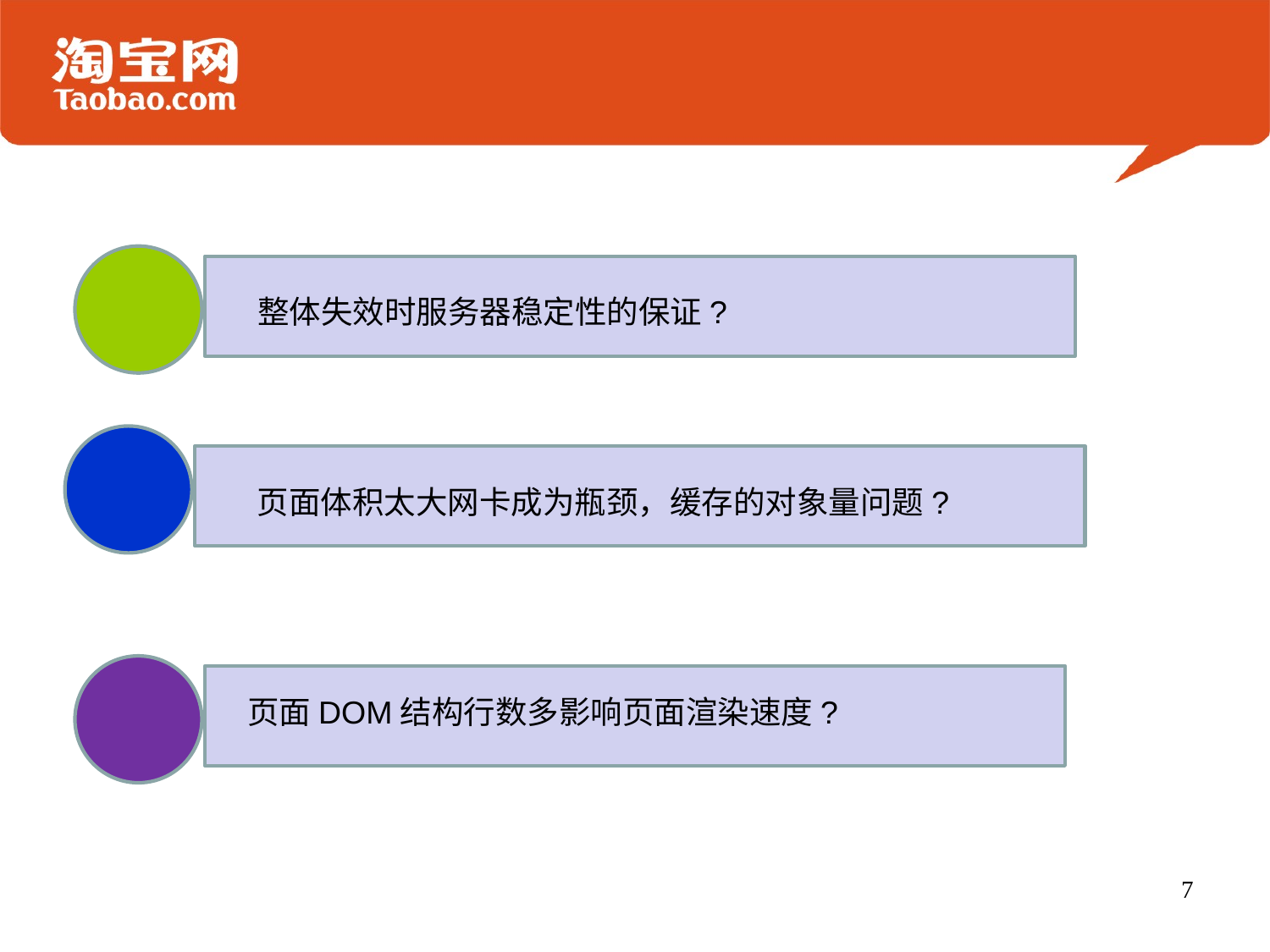

整体失效时服务器稳定性的保证?

页面体积太大网卡成为瓶颈，缓存的对象量问题?

页面DOM结构行数多影响页面渲染速度?
7